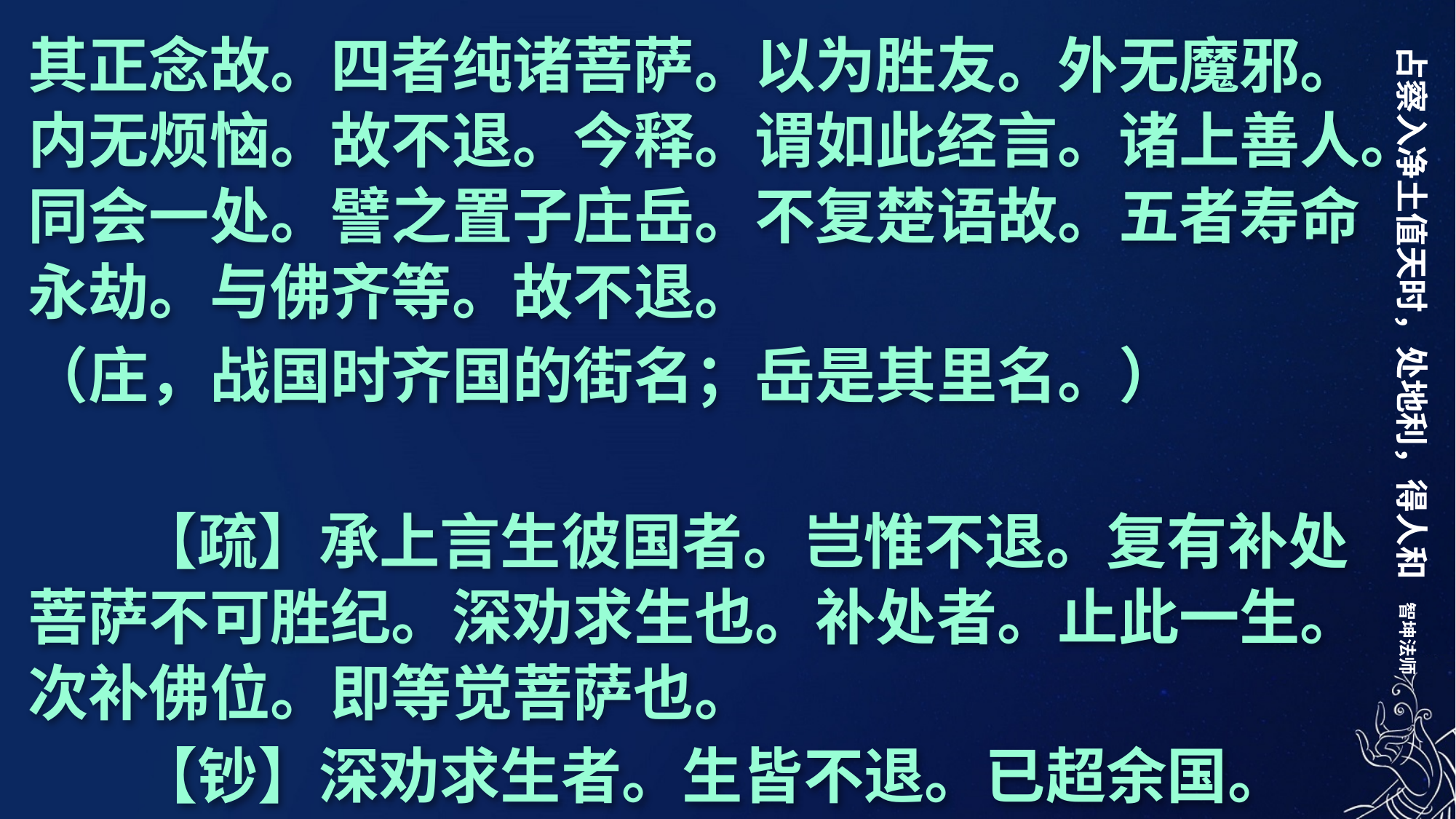

其正念故。四者纯诸菩萨。以为胜友。外无魔邪。内无烦恼。故不退。今释。谓如此经言。诸上善人。同会一处。譬之置子庄岳。不复楚语故。五者寿命永劫。与佛齐等。故不退。
（庄，战国时齐国的街名；岳是其里名。）

	【疏】承上言生彼国者。岂惟不退。复有补处菩萨不可胜纪。深劝求生也。补处者。止此一生。次补佛位。即等觉菩萨也。
　	【钞】深劝求生者。生皆不退。已超余国。